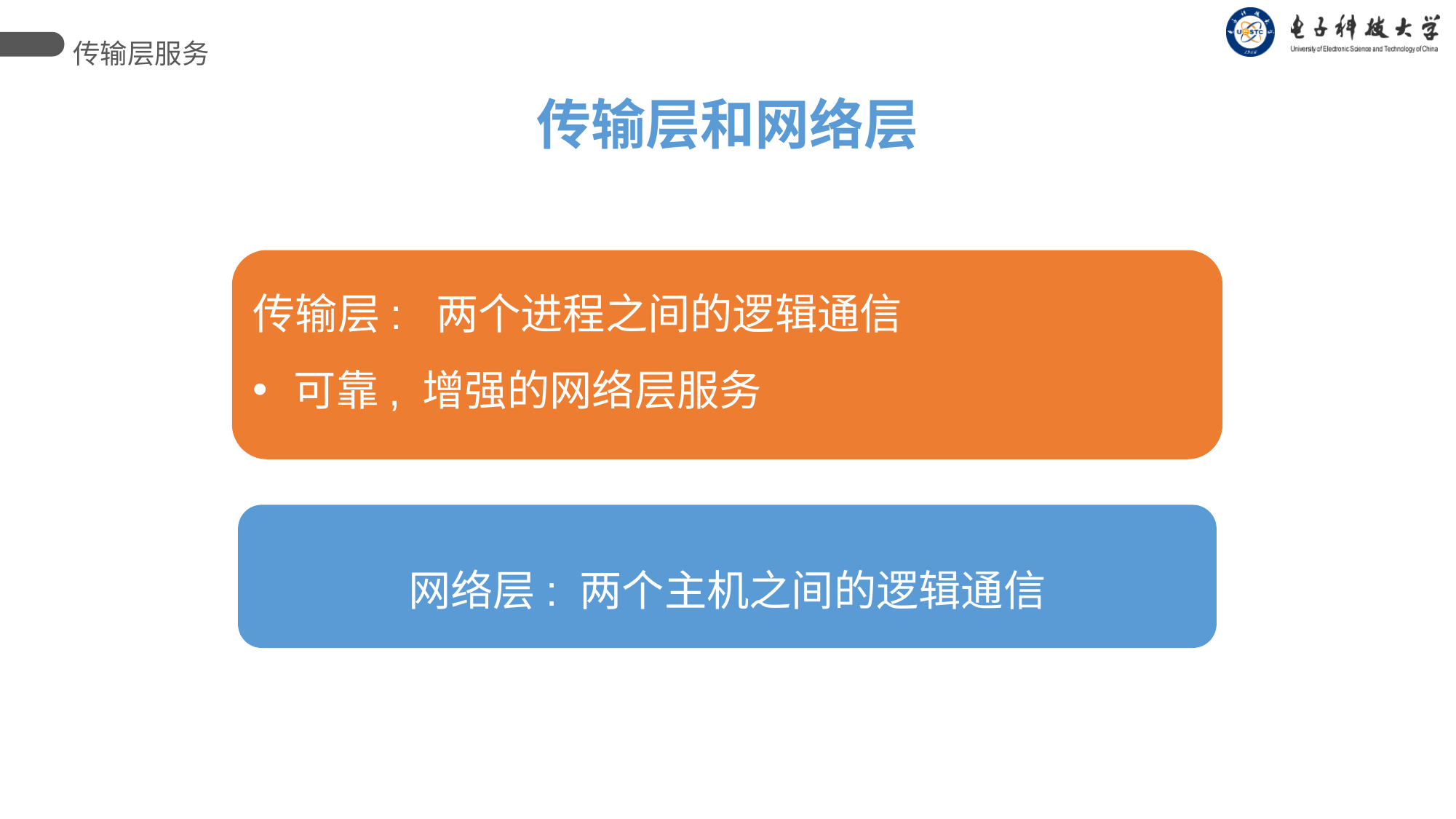

传输层服务
传输层和网络层

传输层:  两个进程之间的逻辑通信
可靠, 增强的网络层服务

网络层: 两个主机之间的逻辑通信